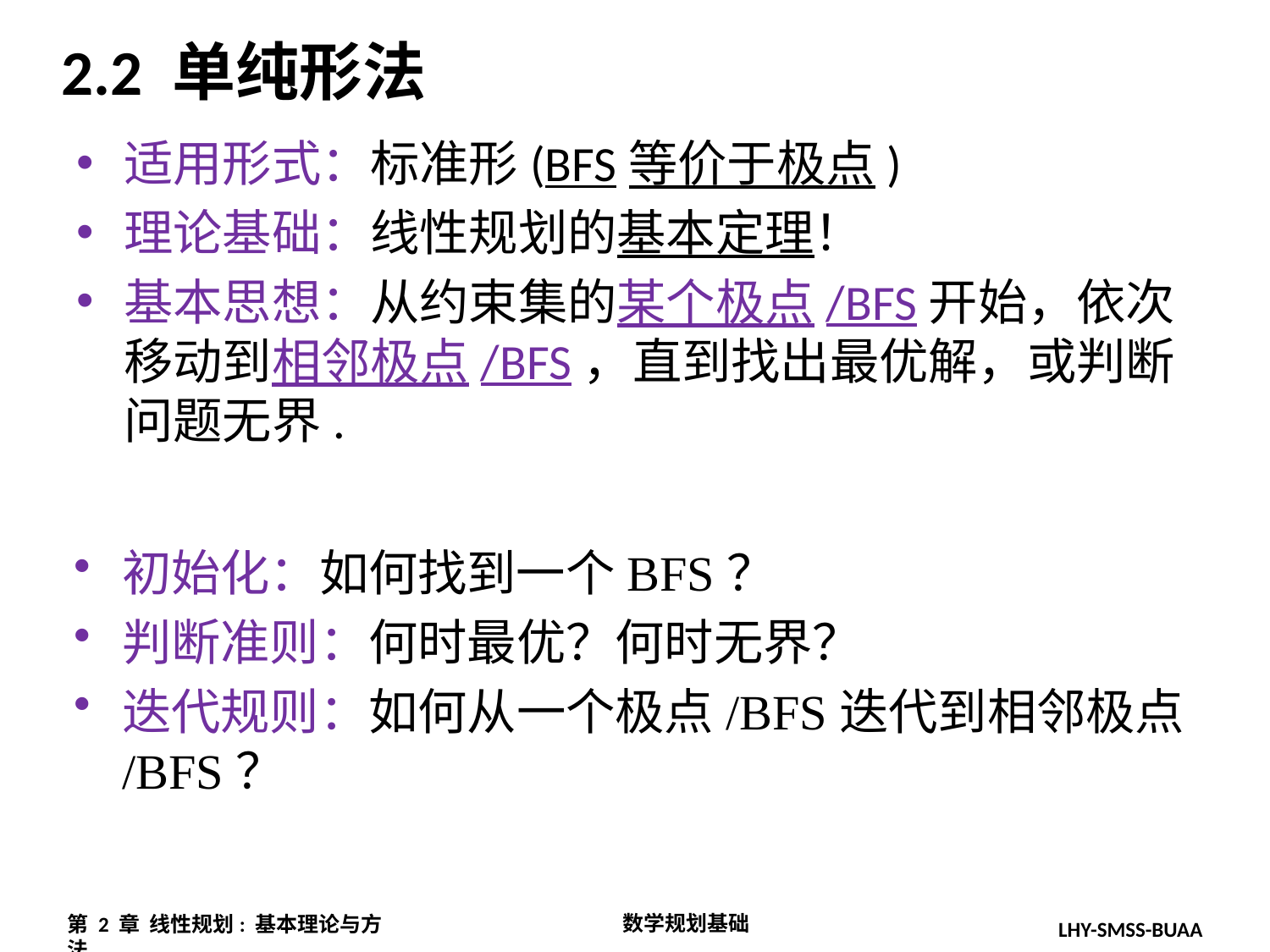

2.2 单纯形法
适用形式：标准形(BFS等价于极点)
理论基础：线性规划的基本定理！
基本思想：从约束集的某个极点/BFS开始，依次移动到相邻极点/BFS，直到找出最优解，或判断问题无界.
初始化：如何找到一个BFS？
判断准则：何时最优？何时无界？
迭代规则：如何从一个极点/BFS迭代到相邻极点/BFS？